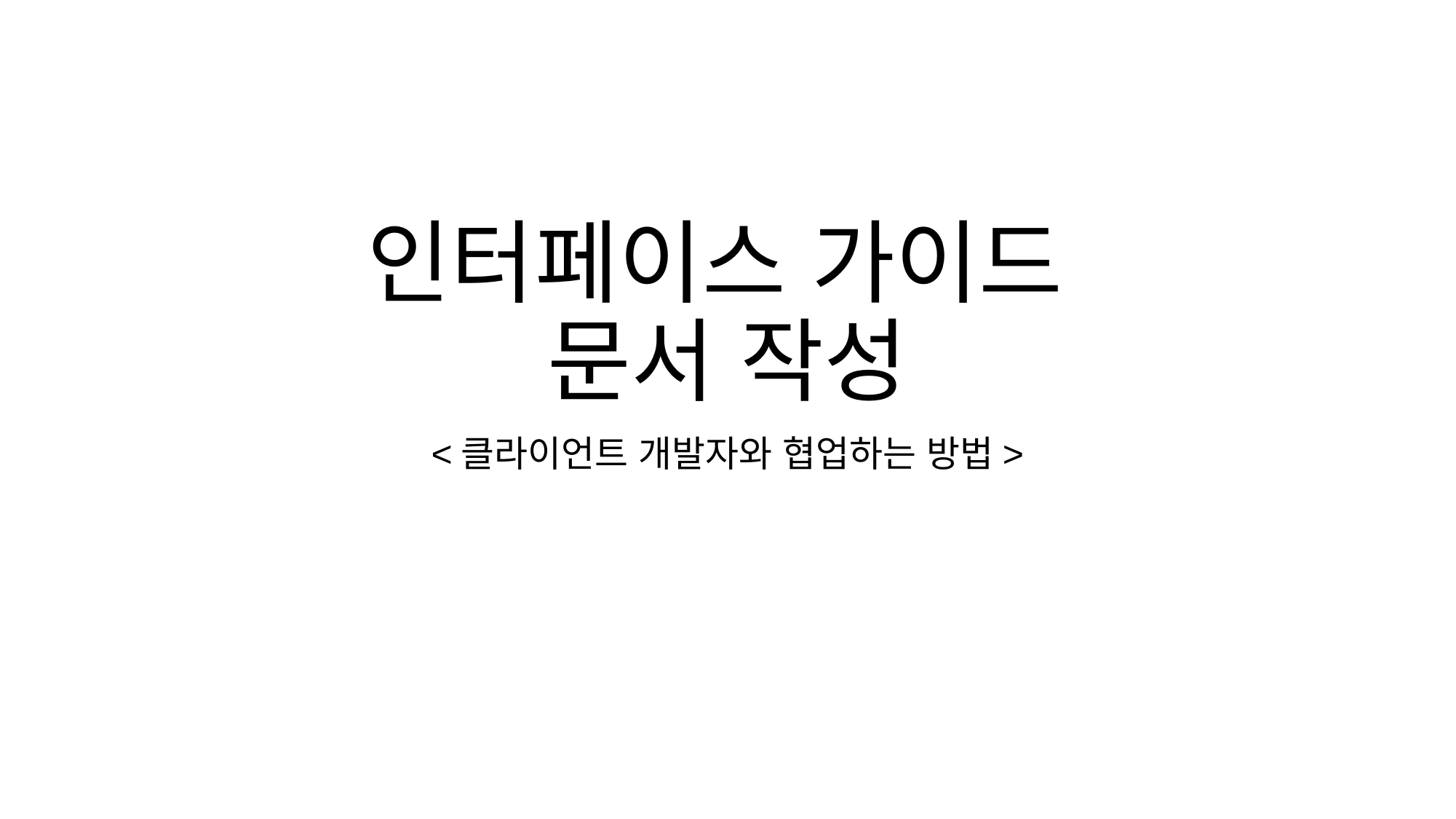

# 인터페이스 가이드 문서 작성
<클라이언트 개발자와 협업하는 방법>